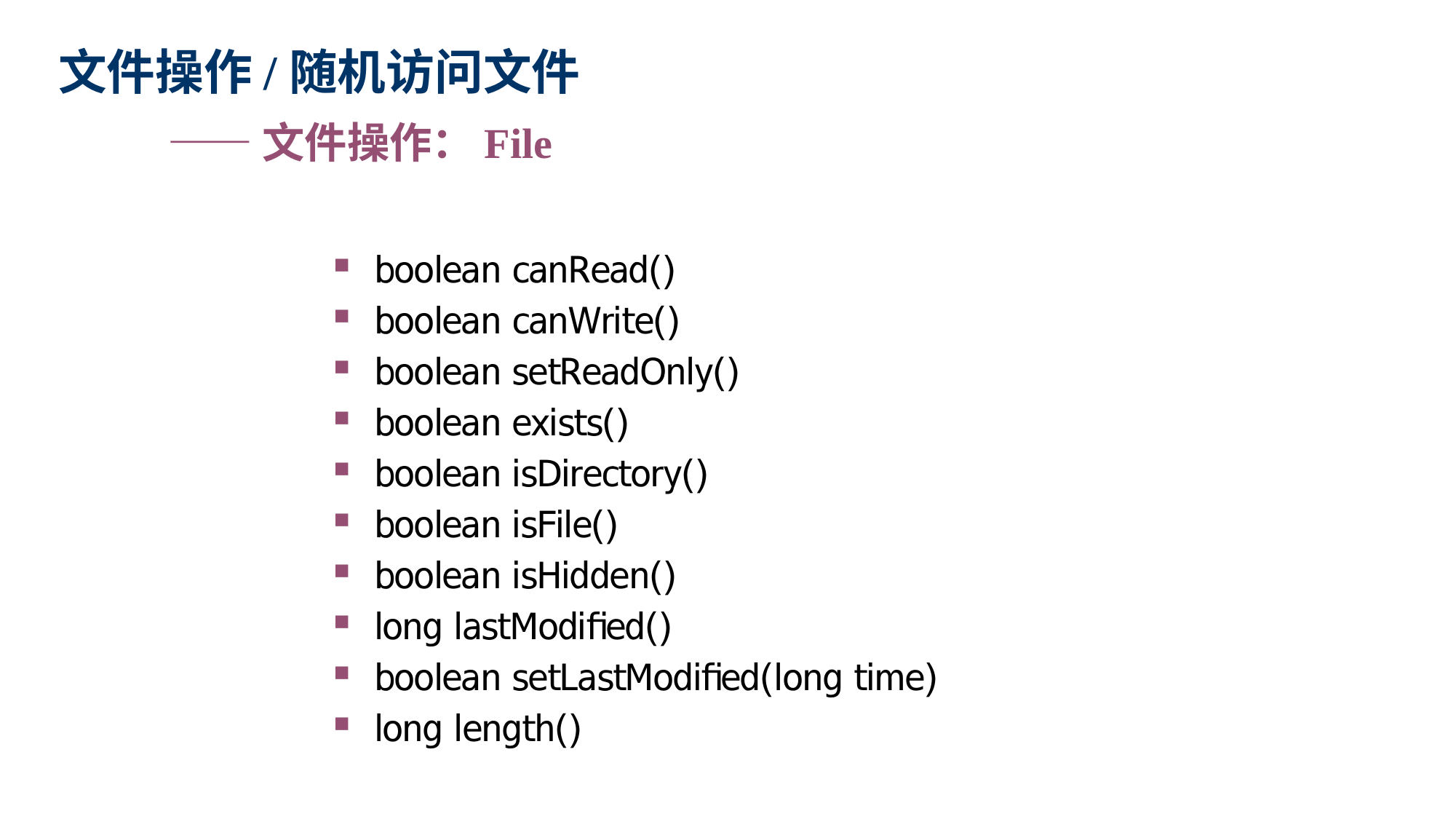

文件操作/随机访问文件
	——文件操作：File
boolean canRead()
boolean canWrite()
boolean setReadOnly()
boolean exists()
boolean isDirectory()
boolean isFile()
boolean isHidden()
long lastModified()
boolean setLastModified(long time)
long length()